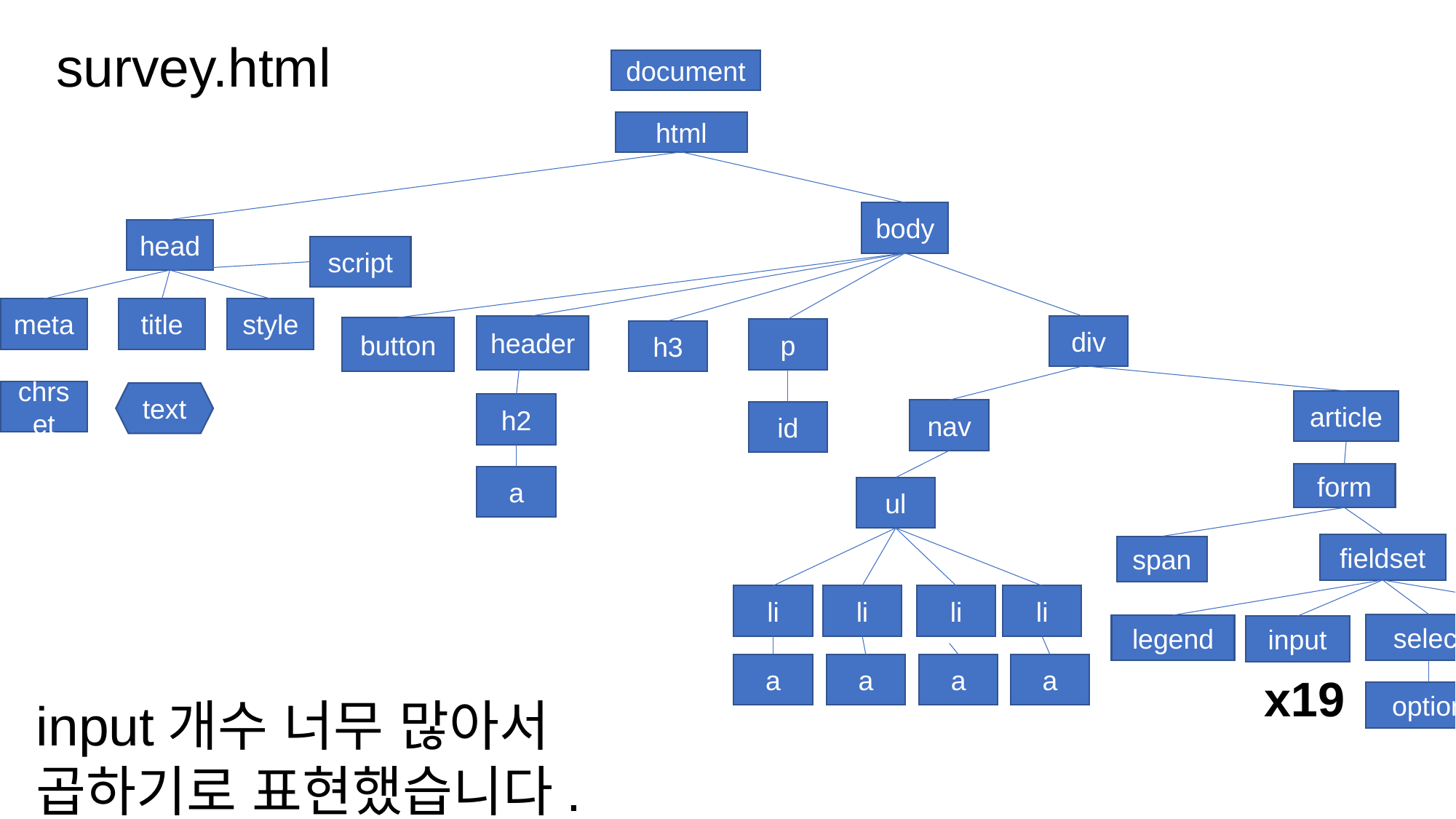

survey.html
document
html
body
head
script
meta
title
style
header
div
button
p
h3
chrset
text
article
h2
nav
id
form
a
ul
fieldset
span
li
li
li
li
textarea
select
legend
input
a
a
a
a
x19
option
input개수 너무 많아서 곱하기로 표현했습니다.